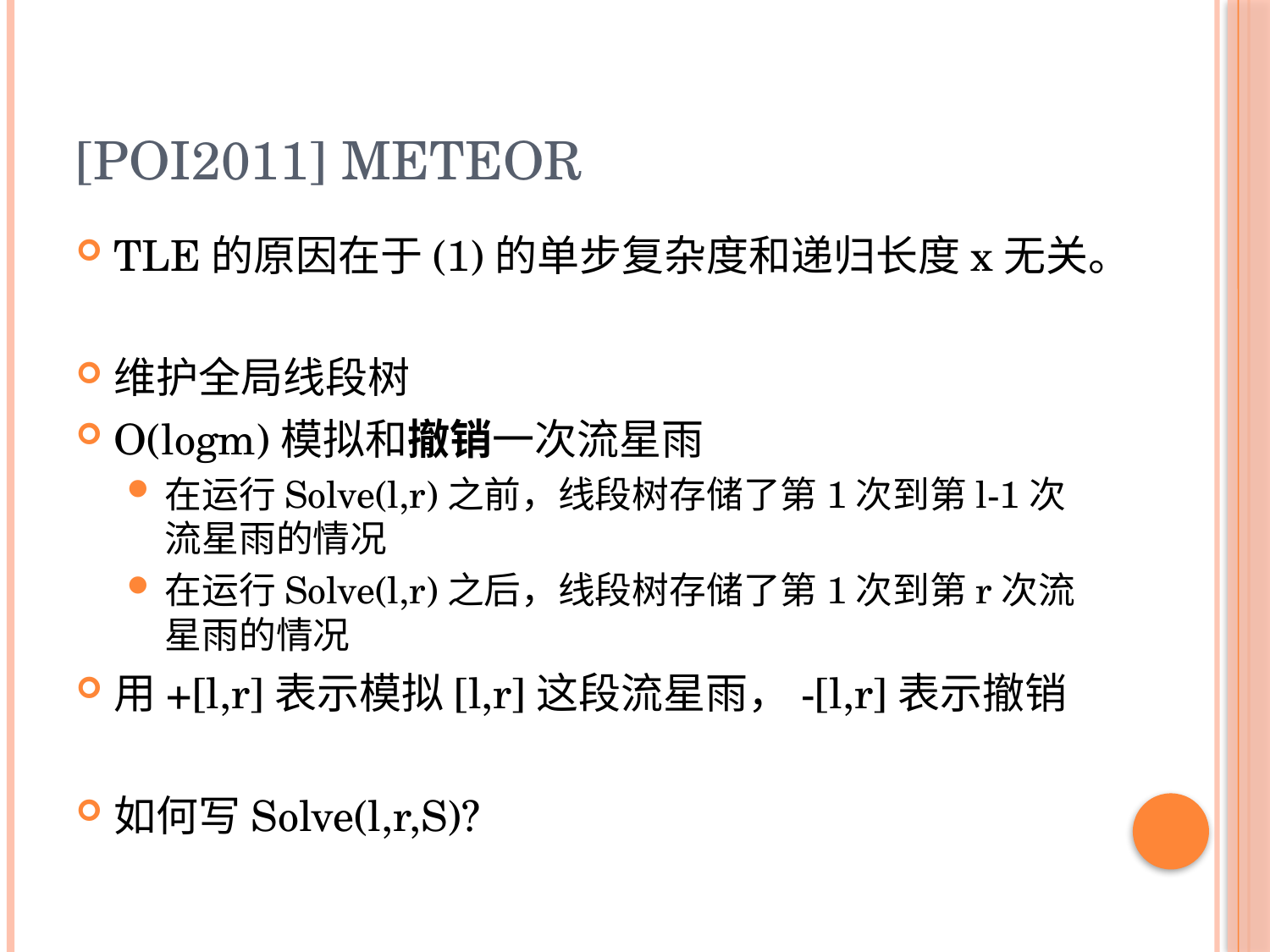

# [POI2011] Meteor
TLE的原因在于(1)的单步复杂度和递归长度x无关。

维护全局线段树
O(logm)模拟和撤销一次流星雨
在运行Solve(l,r)之前，线段树存储了第1次到第l-1次流星雨的情况
在运行Solve(l,r)之后，线段树存储了第1次到第r次流星雨的情况
用+[l,r]表示模拟[l,r]这段流星雨，-[l,r]表示撤销

如何写Solve(l,r,S)?